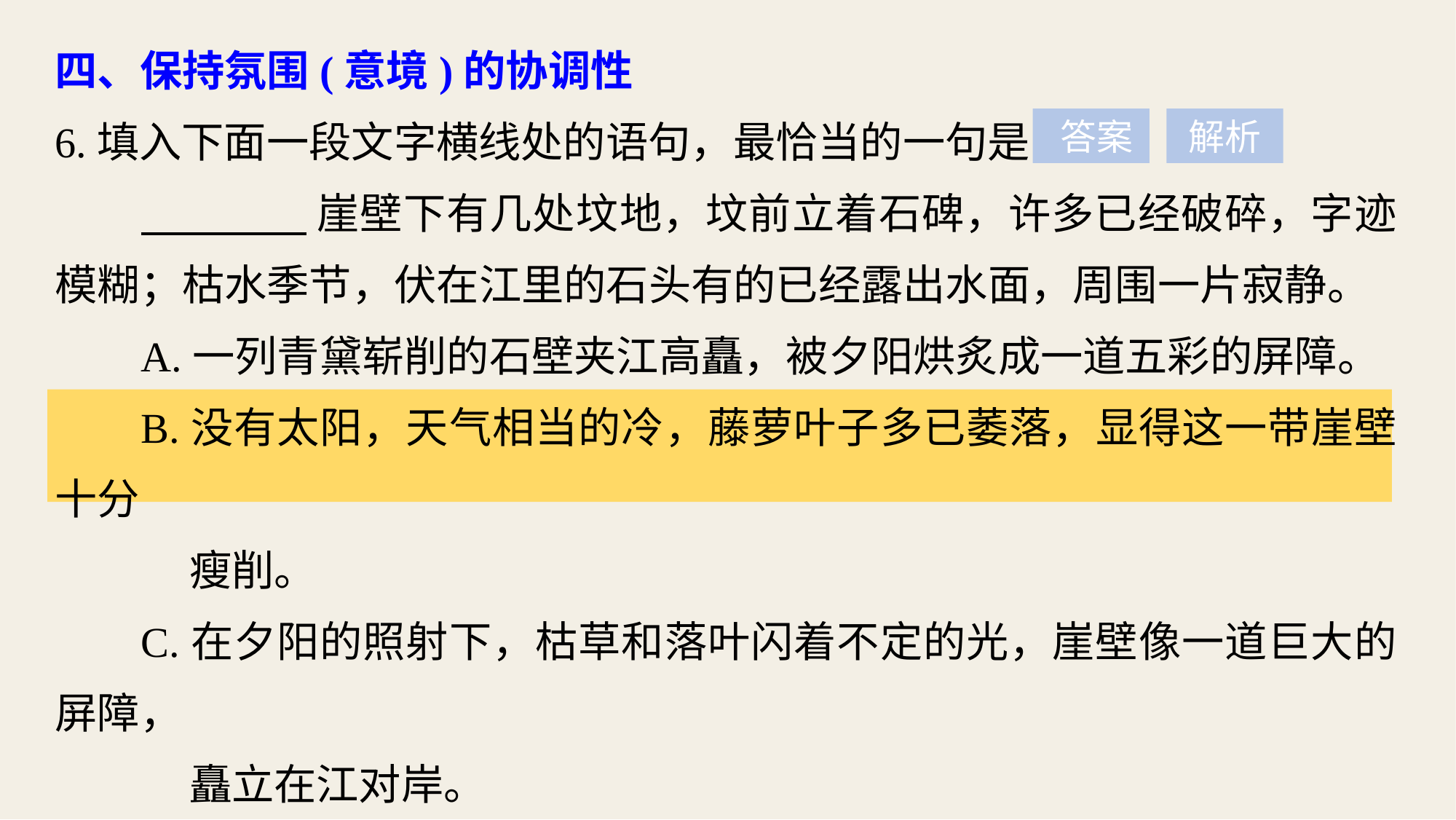

四、保持氛围(意境)的协调性
6.填入下面一段文字横线处的语句，最恰当的一句是
                崖壁下有几处坟地，坟前立着石碑，许多已经破碎，字迹模糊；枯水季节，伏在江里的石头有的已经露出水面，周围一片寂静。
A.一列青黛崭削的石壁夹江高矗，被夕阳烘炙成一道五彩的屏障。
B.没有太阳，天气相当的冷，藤萝叶子多已萎落，显得这一带崖壁十分
    瘦削。
C.在夕阳的照射下，枯草和落叶闪着不定的光，崖壁像一道巨大的屏障，
    矗立在江对岸。
D.一行白帆闪着透明的羽翼，从下游上来；山门半掩，一道阳光射在对
    岸的峭壁上。
 答案
解析